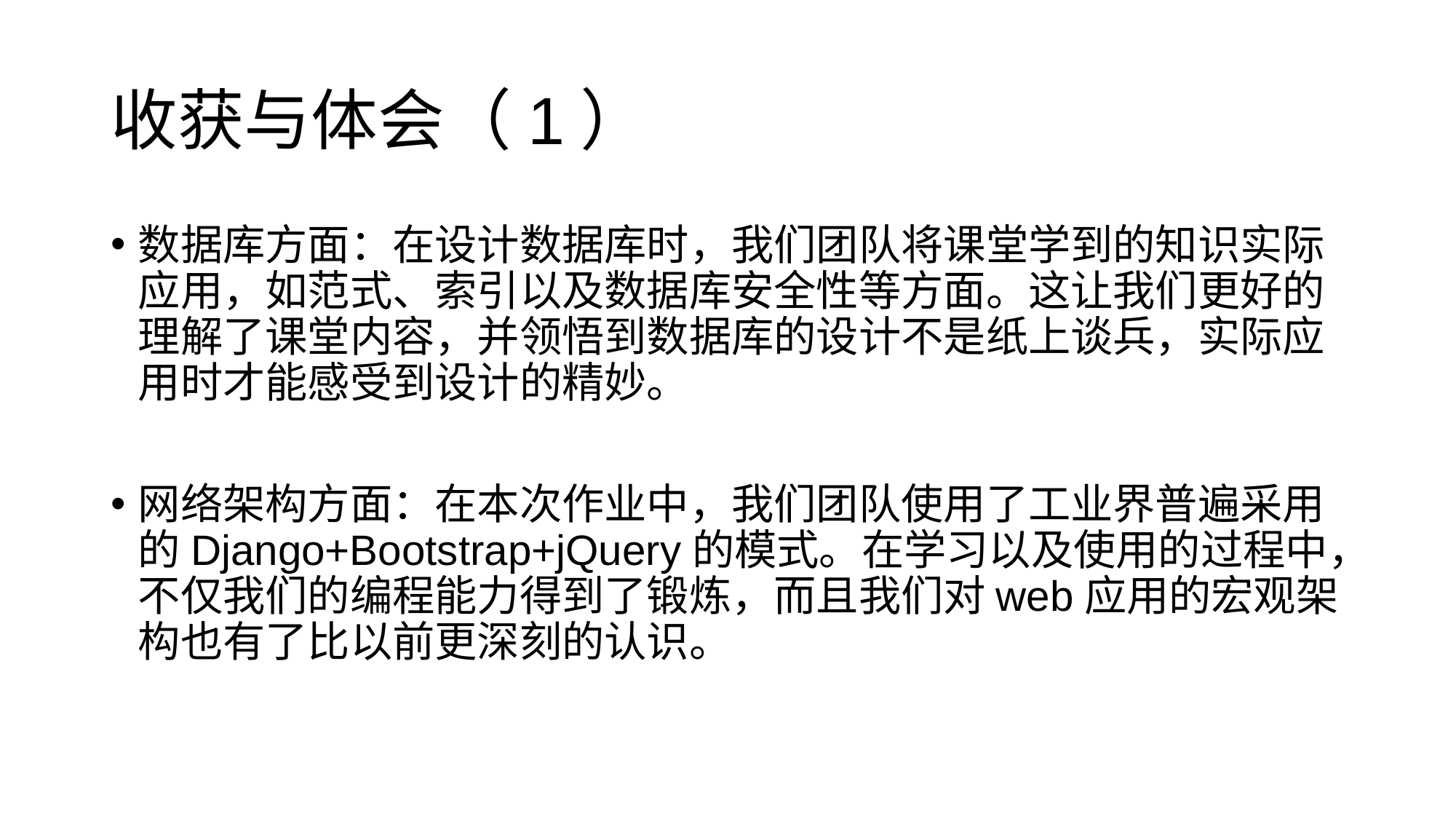

# 收获与体会（1）
数据库方面：在设计数据库时，我们团队将课堂学到的知识实际应用，如范式、索引以及数据库安全性等方面。这让我们更好的理解了课堂内容，并领悟到数据库的设计不是纸上谈兵，实际应用时才能感受到设计的精妙。

网络架构方面：在本次作业中，我们团队使用了工业界普遍采用的Django+Bootstrap+jQuery的模式。在学习以及使用的过程中，不仅我们的编程能力得到了锻炼，而且我们对web应用的宏观架构也有了比以前更深刻的认识。